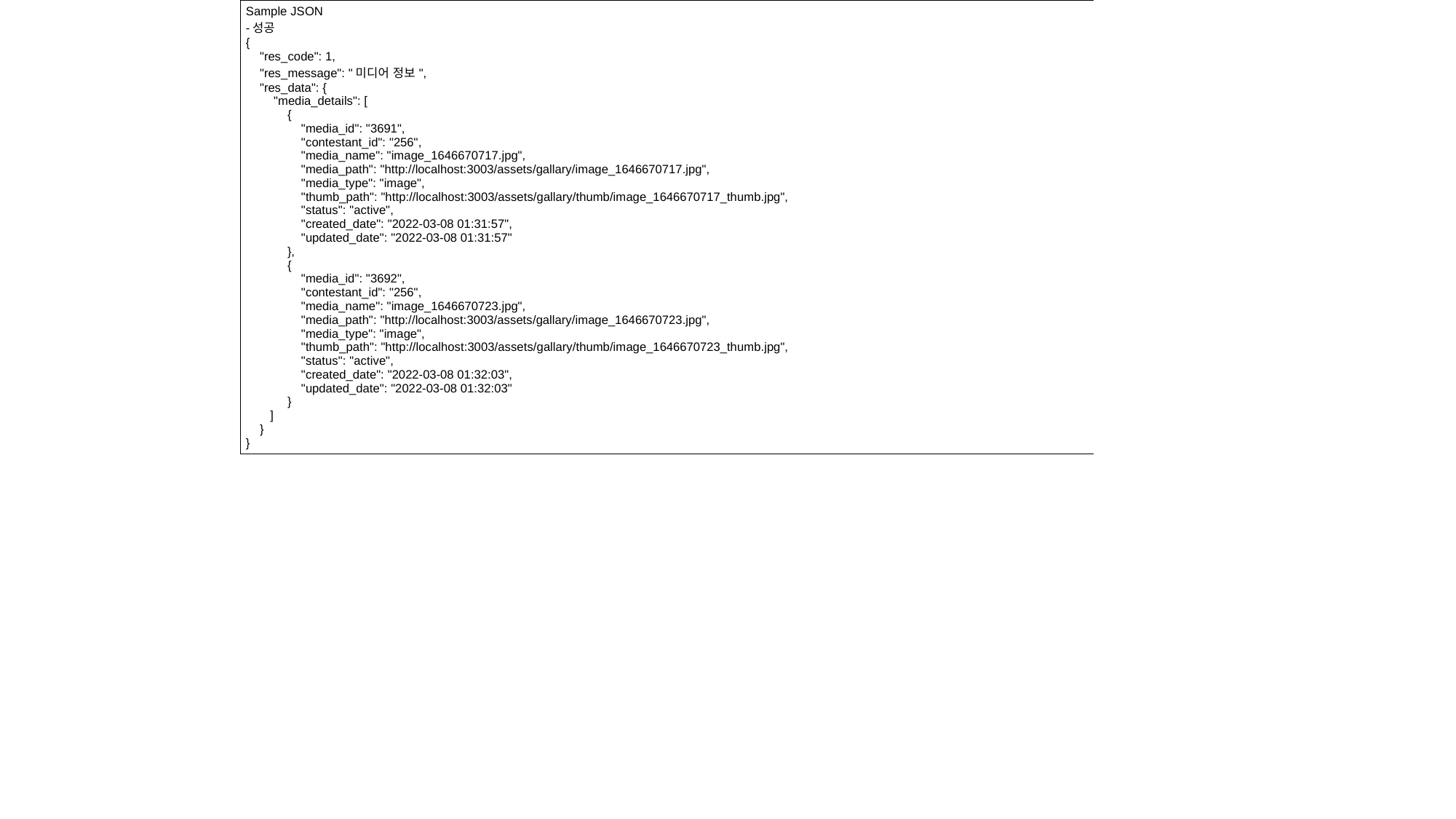

| Sample JSON -성공 {     "res\_code": 1,     "res\_message": "미디어 정보",     "res\_data": {         "media\_details": [             {                 "media\_id": "3691",                 "contestant\_id": "256",                 "media\_name": "image\_1646670717.jpg",                 "media\_path": "http://localhost:3003/assets/gallary/image\_1646670717.jpg",                 "media\_type": "image",                 "thumb\_path": "http://localhost:3003/assets/gallary/thumb/image\_1646670717\_thumb.jpg",                 "status": "active",                 "created\_date": "2022-03-08 01:31:57",                 "updated\_date": "2022-03-08 01:31:57"             },             {                 "media\_id": "3692",                 "contestant\_id": "256",                 "media\_name": "image\_1646670723.jpg",                 "media\_path": "http://localhost:3003/assets/gallary/image\_1646670723.jpg",                 "media\_type": "image",                 "thumb\_path": "http://localhost:3003/assets/gallary/thumb/image\_1646670723\_thumb.jpg",                 "status": "active",                 "created\_date": "2022-03-08 01:32:03",                 "updated\_date": "2022-03-08 01:32:03"             } ] } } |
| --- |